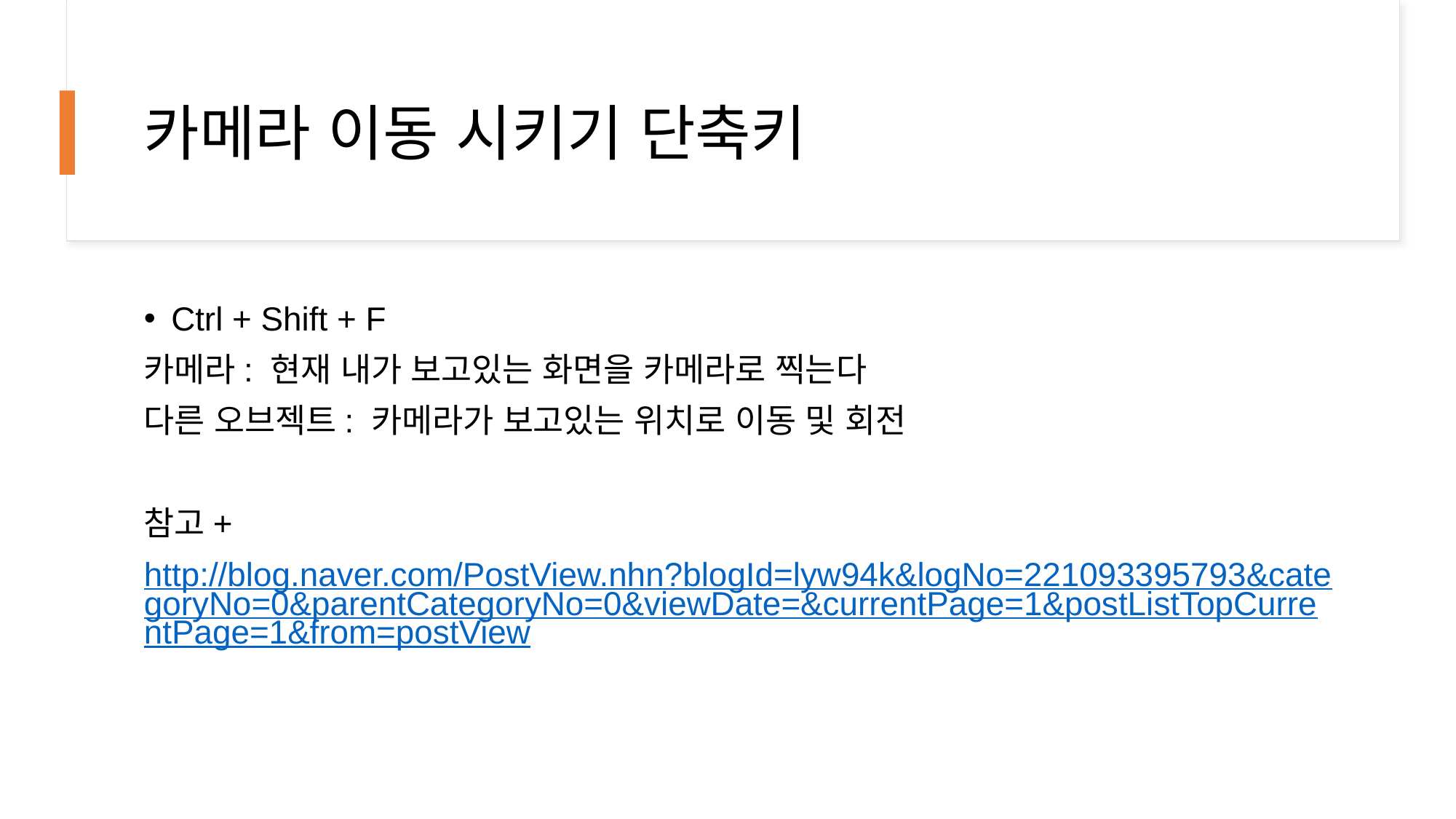

# 카메라 이동 시키기 단축키

Ctrl + Shift + F
카메라: 현재 내가 보고있는 화면을 카메라로 찍는다
다른 오브젝트: 카메라가 보고있는 위치로 이동 및 회전

참고+
http://blog.naver.com/PostView.nhn?blogId=lyw94k&logNo=221093395793&categoryNo=0&parentCategoryNo=0&viewDate=&currentPage=1&postListTopCurrentPage=1&from=postView